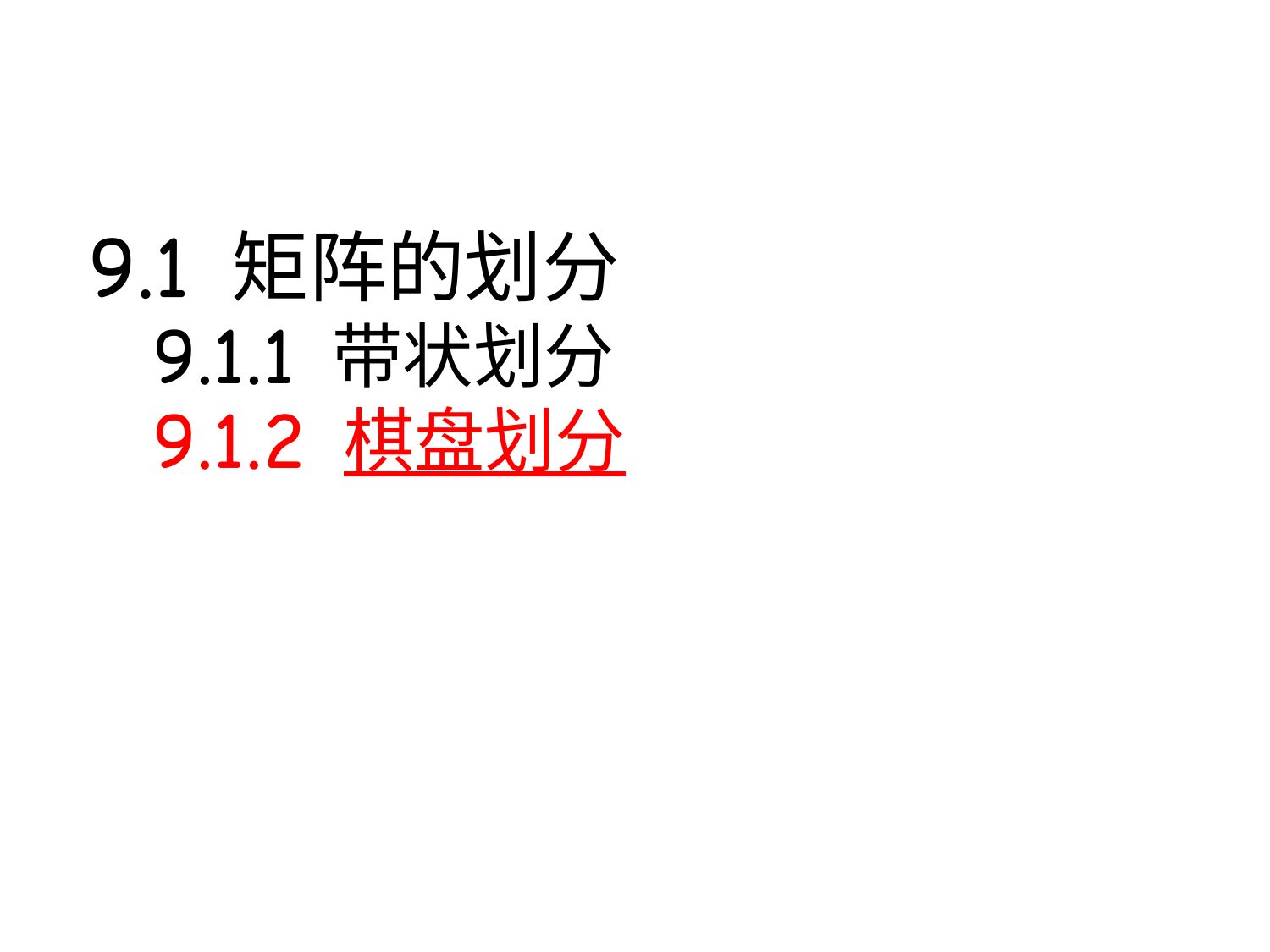

# 9.1 矩阵的划分 9.1.1 带状划分 9.1.2 棋盘划分